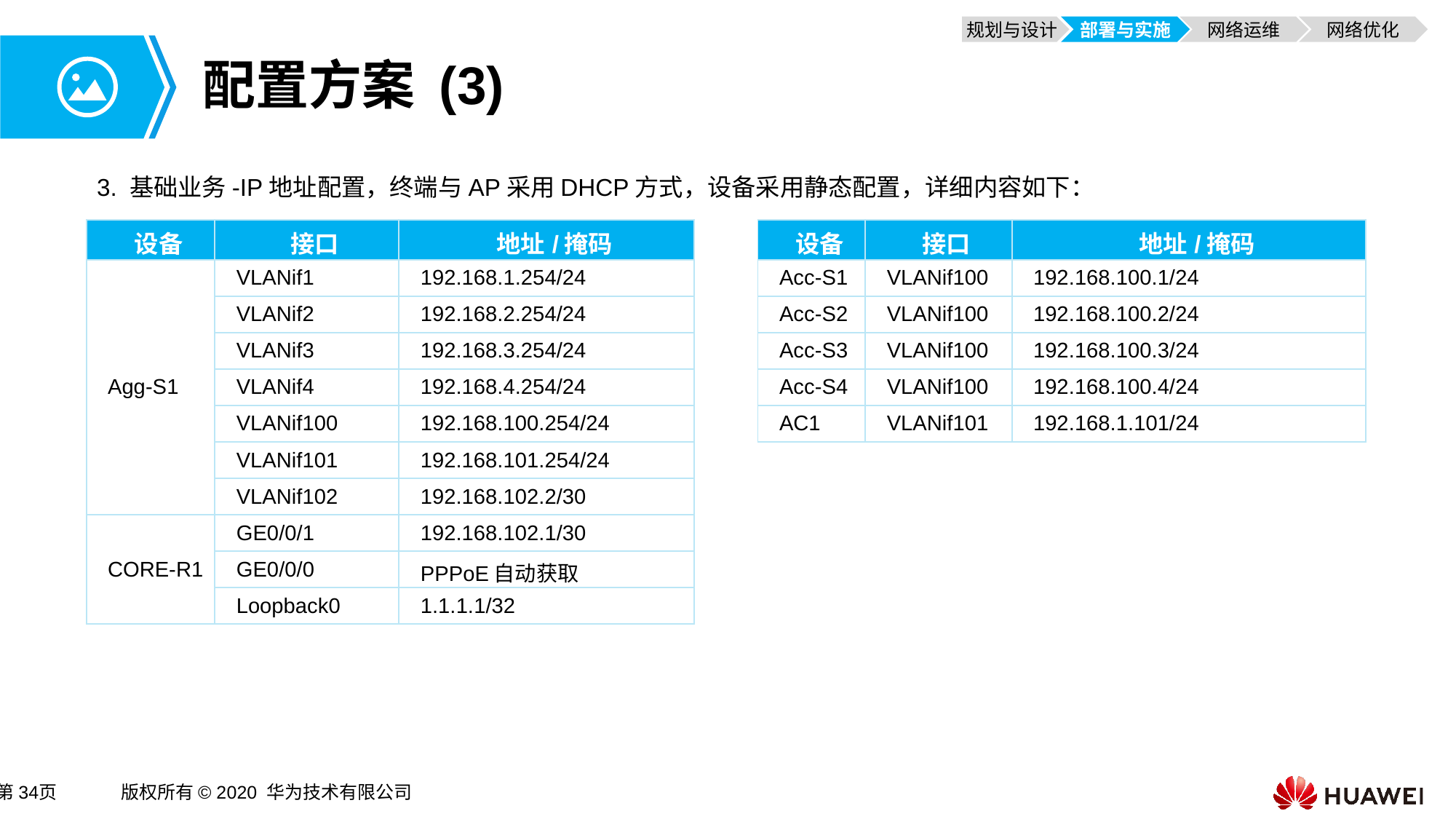

规划与设计
部署与实施
网络运维
网络优化
# 配置方案 (3)
3. 基础业务-IP地址配置，终端与AP采用DHCP方式，设备采用静态配置，详细内容如下：
| 设备 | 接口 | 地址/掩码 |
| --- | --- | --- |
| Agg-S1 | VLANif1 | 192.168.1.254/24 |
|  | VLANif2 | 192.168.2.254/24 |
|  | VLANif3 | 192.168.3.254/24 |
|  | VLANif4 | 192.168.4.254/24 |
|  | VLANif100 | 192.168.100.254/24 |
|  | VLANif101 | 192.168.101.254/24 |
|  | VLANif102 | 192.168.102.2/30 |
| CORE-R1 | GE0/0/1 | 192.168.102.1/30 |
|  | GE0/0/0 | PPPoE自动获取 |
|  | Loopback0 | 1.1.1.1/32 |
| 设备 | 接口 | 地址/掩码 |
| --- | --- | --- |
| Acc-S1 | VLANif100 | 192.168.100.1/24 |
| Acc-S2 | VLANif100 | 192.168.100.2/24 |
| Acc-S3 | VLANif100 | 192.168.100.3/24 |
| Acc-S4 | VLANif100 | 192.168.100.4/24 |
| AC1 | VLANif101 | 192.168.1.101/24 |